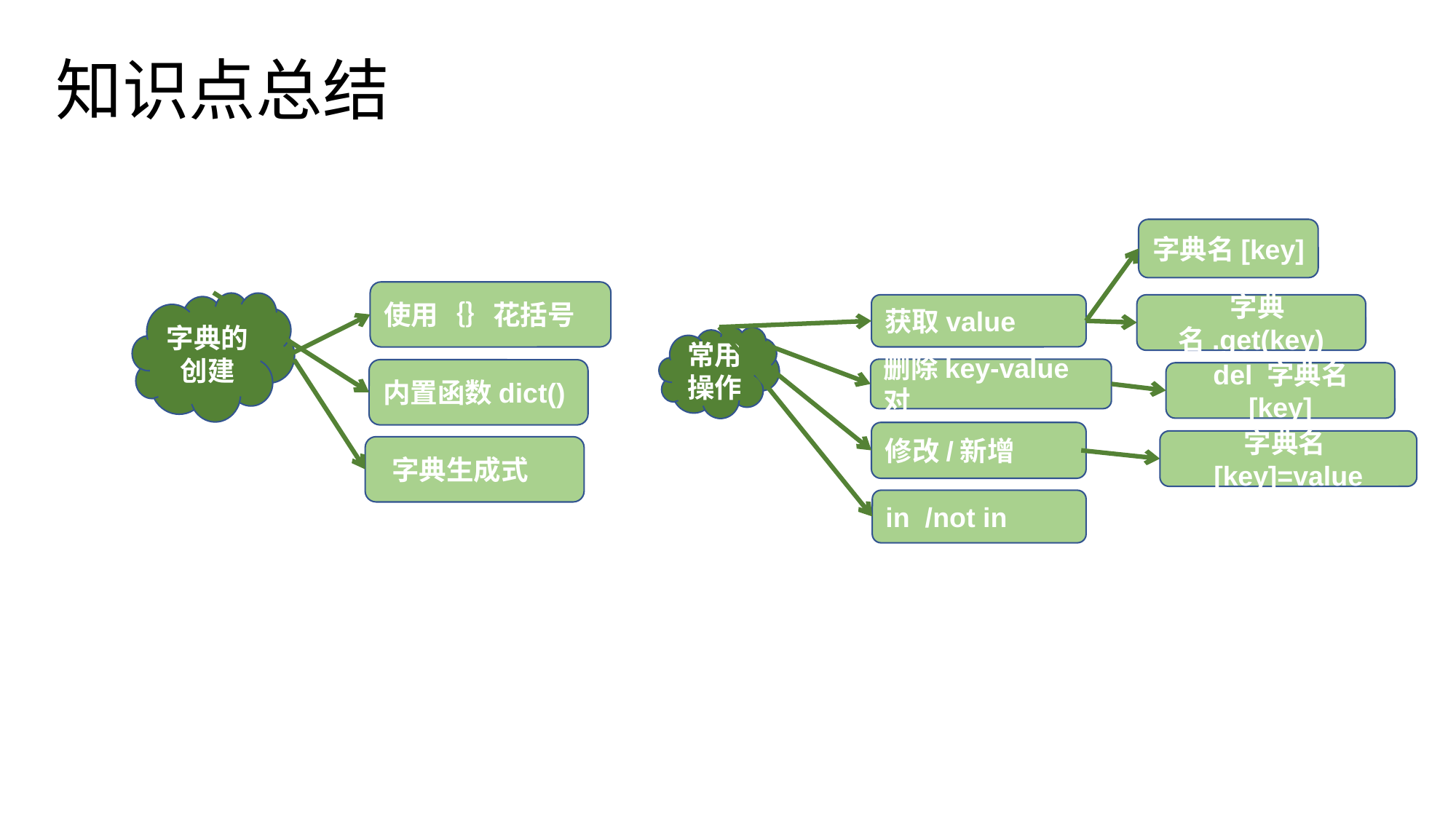

# 知识点总结
字典名[key]
使用｛｝花括号
字典的创建
获取value
 字典名.get(key)
常用操作
删除key-value对
内置函数dict()
 del 字典名[key]
修改/新增
字典名[key]=value
 字典生成式
in  /not in